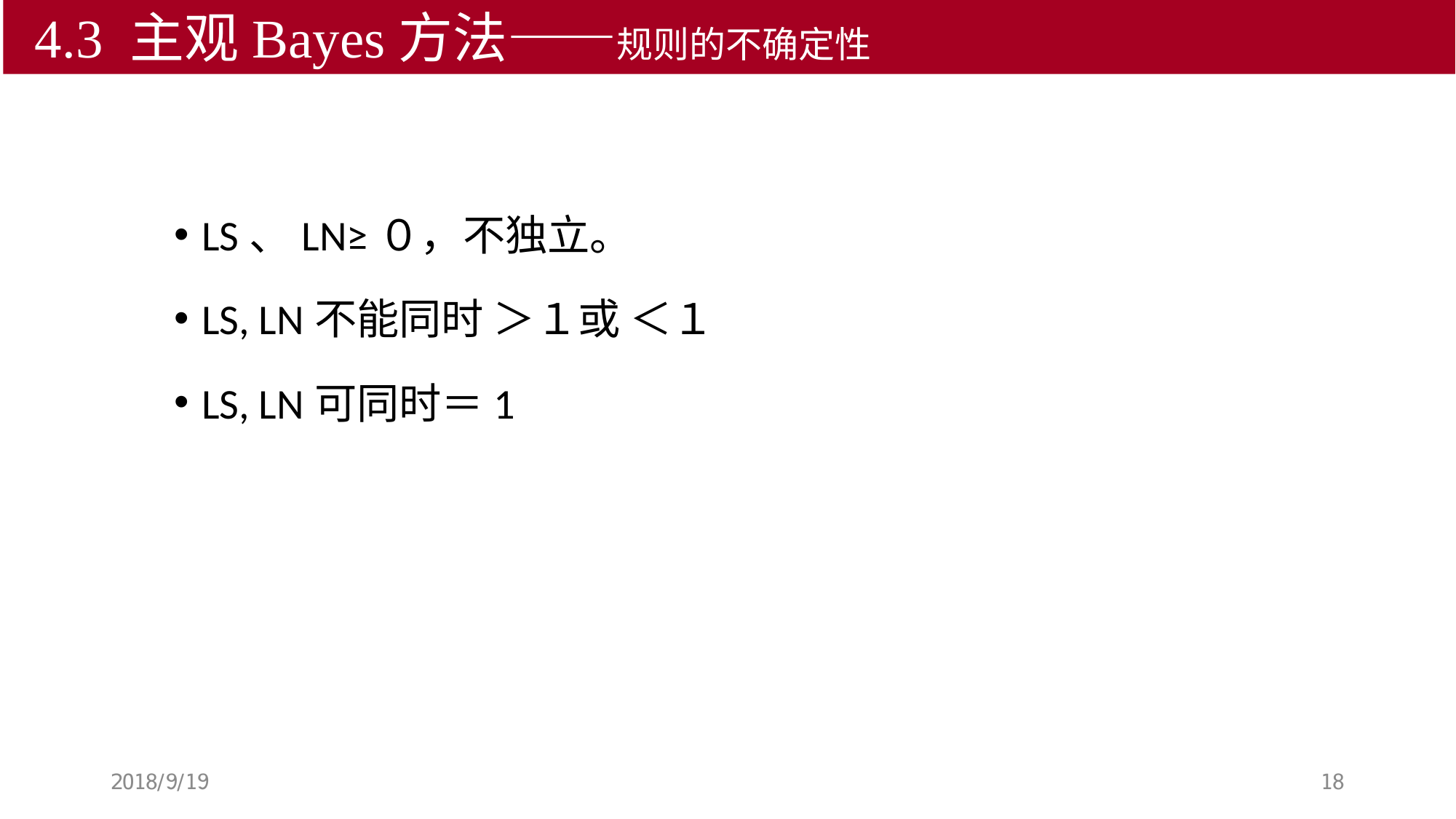

4.3 主观Bayes方法——规则的不确定性
LS、LN≥０，不独立。
LS, LN不能同时 ＞１或 ＜１
LS, LN可同时＝1

2018/9/19
18